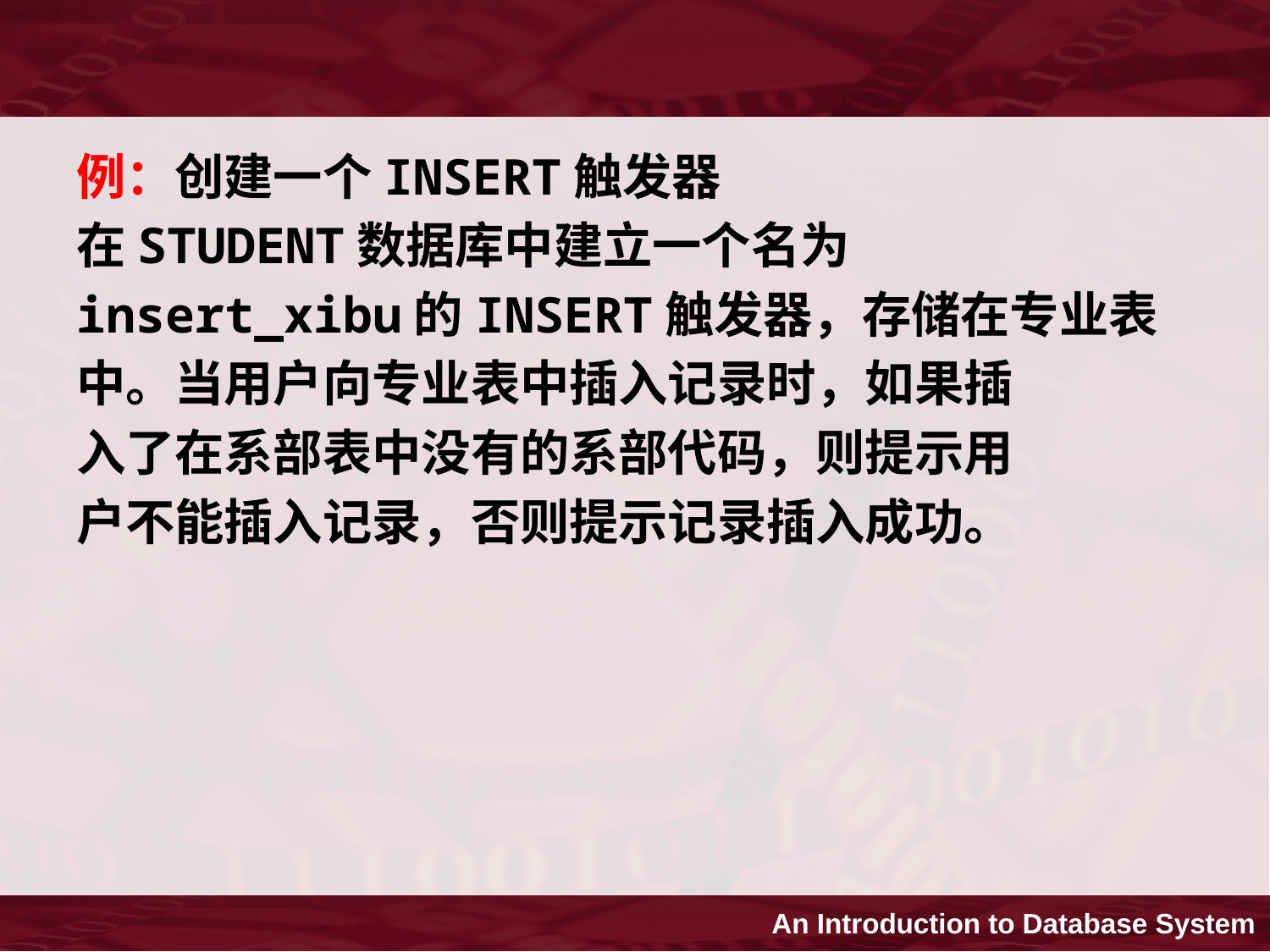

例：创建一个INSERT触发器
在STUDENT数据库中建立一个名为
insert_xibu的INSERT触发器，存储在专业表
中。当用户向专业表中插入记录时，如果插
入了在系部表中没有的系部代码，则提示用
户不能插入记录，否则提示记录插入成功。